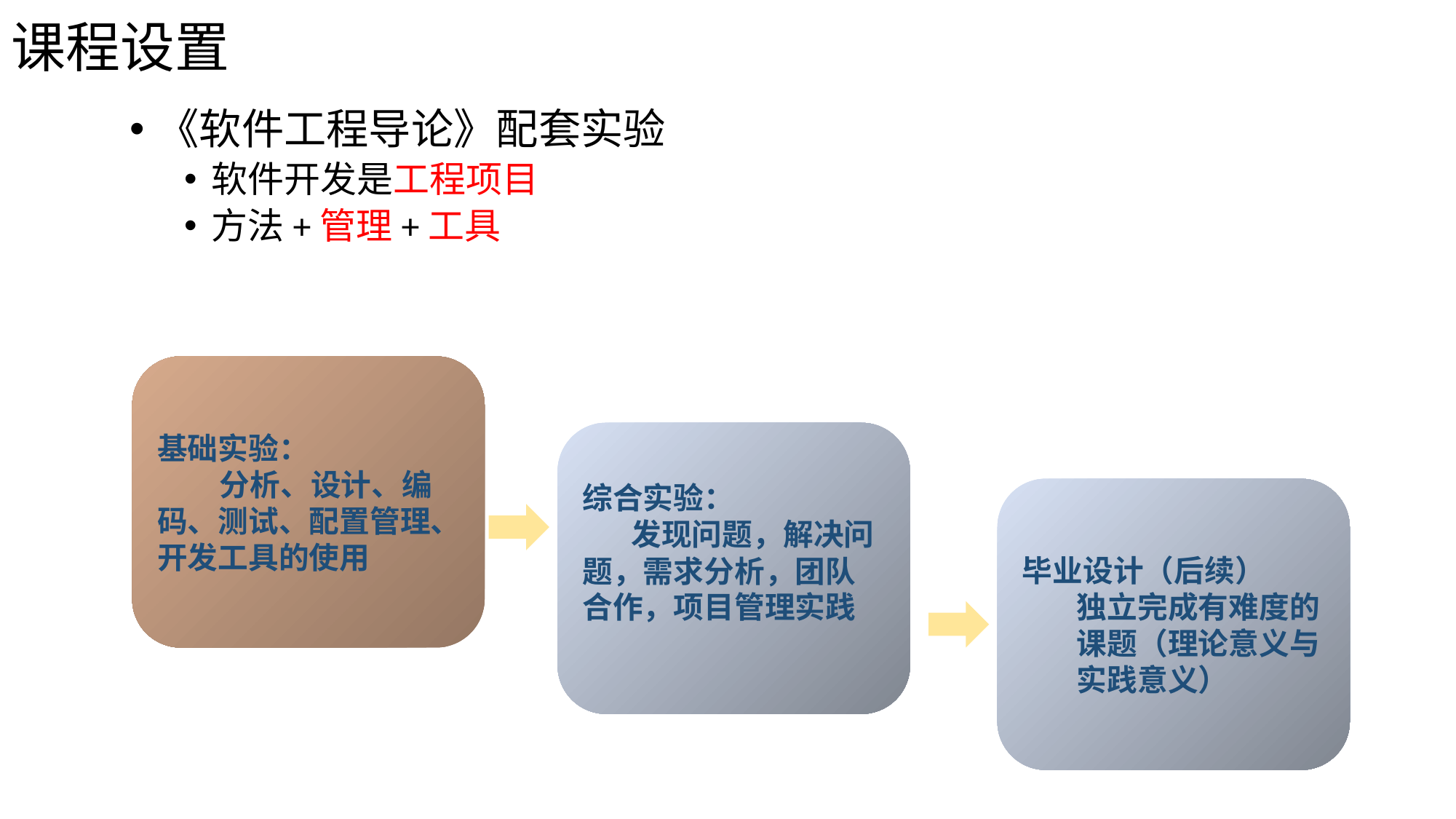

# 课程设置
《软件工程导论》配套实验
软件开发是工程项目
方法+管理+工具
基础实验：
        分析、设计、编码、测试、配置管理、开发工具的使用
综合实验：
      发现问题，解决问题，需求分析，团队合作，项目管理实践

毕业设计（后续）
独立完成有难度的课题（理论意义与实践意义）